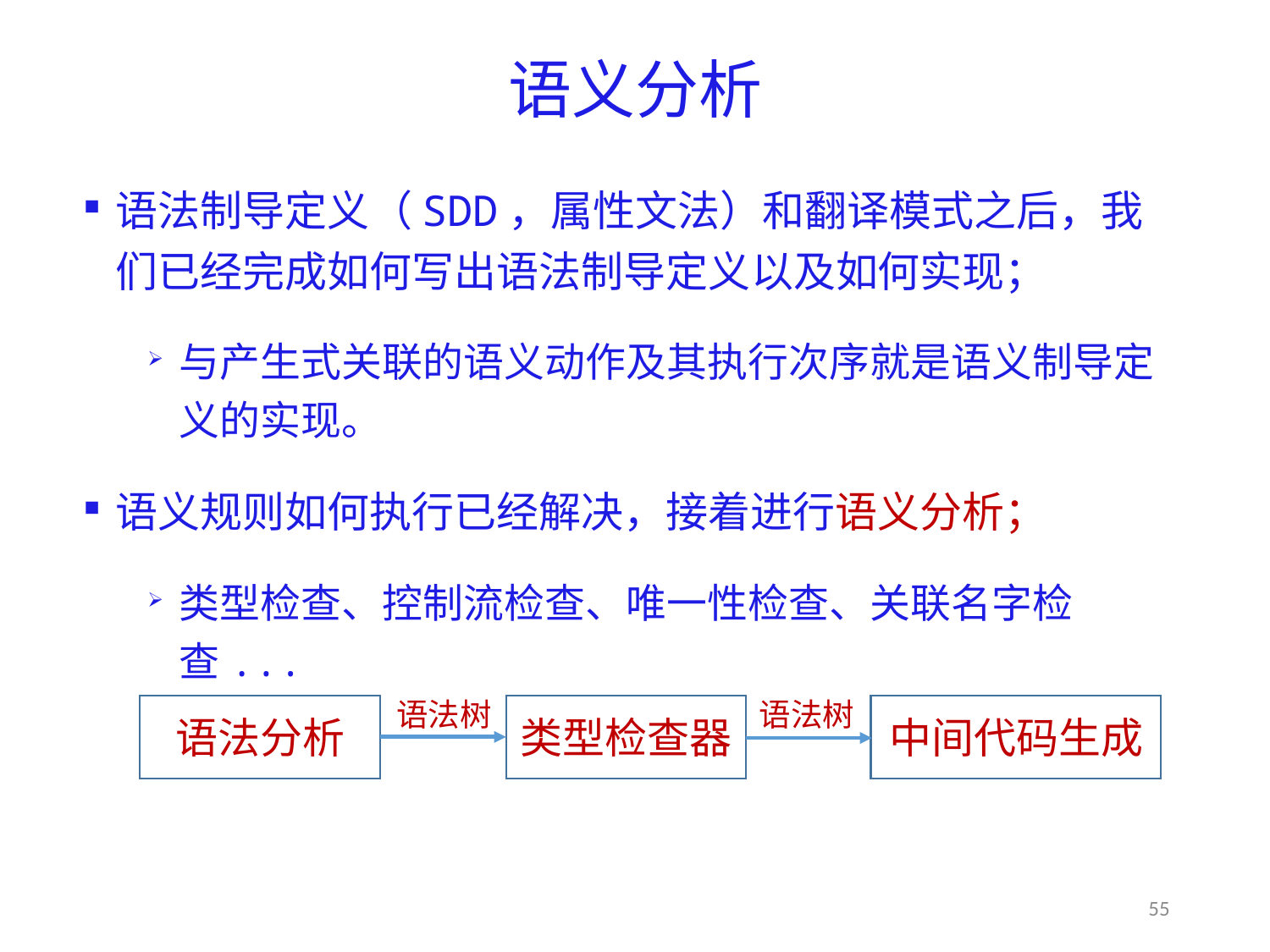

# 语义分析
语法制导定义（SDD，属性文法）和翻译模式之后，我们已经完成如何写出语法制导定义以及如何实现；
与产生式关联的语义动作及其执行次序就是语义制导定义的实现。
语义规则如何执行已经解决，接着进行语义分析；
类型检查、控制流检查、唯一性检查、关联名字检查...
语法树
语法树
语法分析
类型检查器
中间代码生成
55